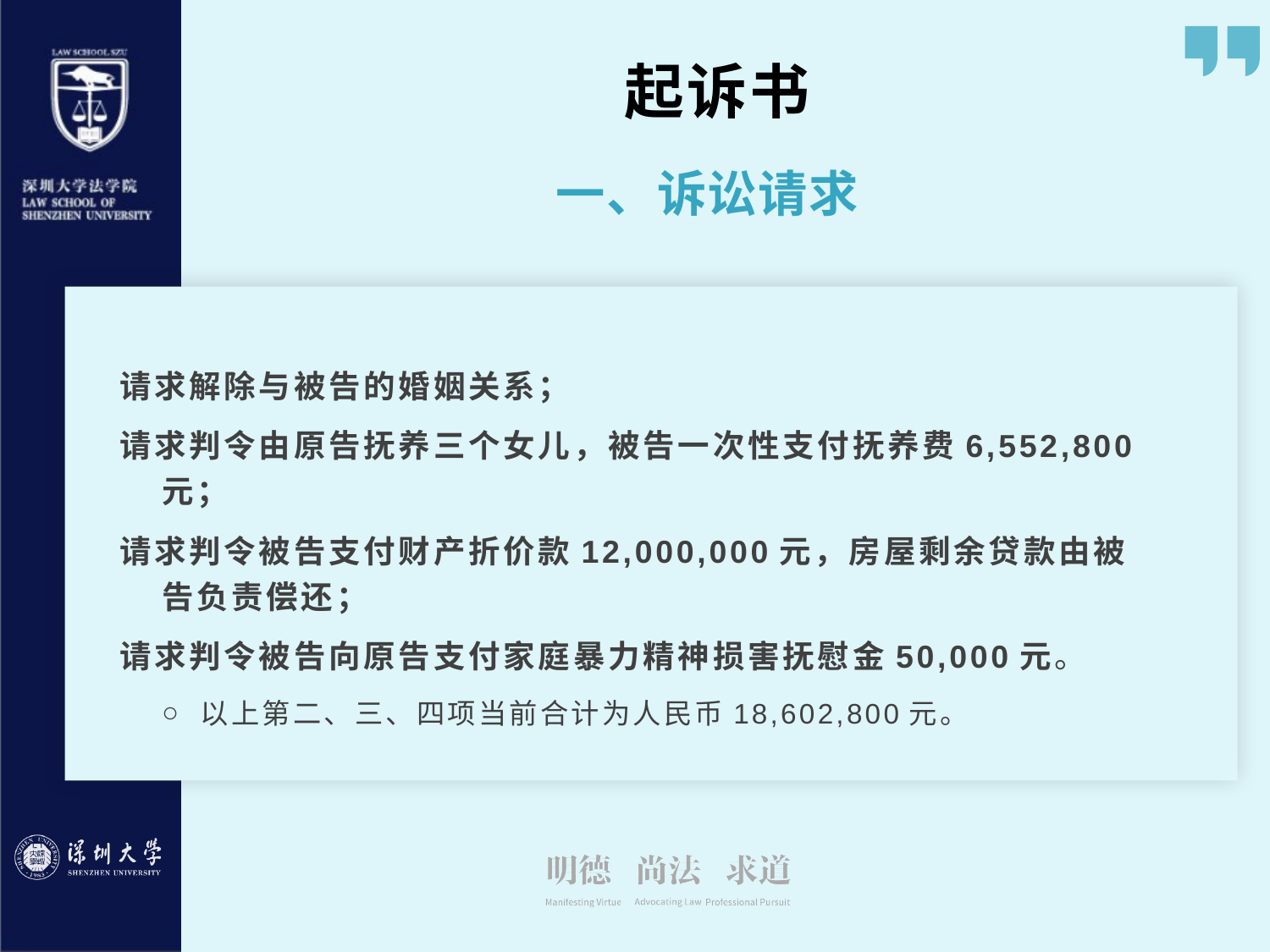

起诉书
一、诉讼请求

请求解除与被告的婚姻关系；
请求判令由原告抚养三个女儿，被告一次性支付抚养费6,552,800元；
请求判令被告支付财产折价款12,000,000元，房屋剩余贷款由被告负责偿还；
请求判令被告向原告支付家庭暴力精神损害抚慰金50,000元。
以上第二、三、四项当前合计为人民币18,602,800元。